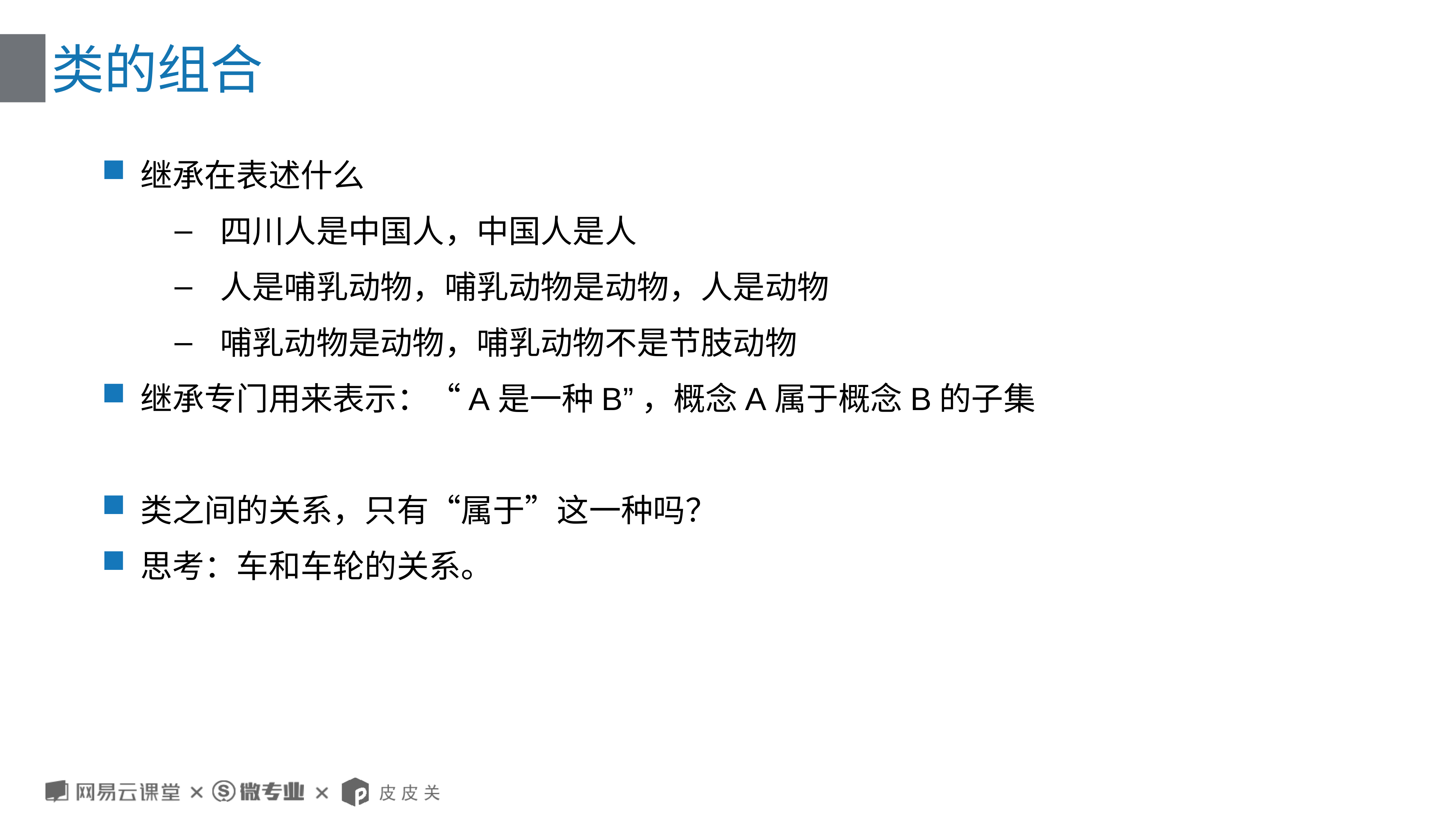

# 类的组合
继承在表述什么
四川人是中国人，中国人是人
人是哺乳动物，哺乳动物是动物，人是动物
哺乳动物是动物，哺乳动物不是节肢动物
继承专门用来表示：“A是一种B”，概念A属于概念B的子集

类之间的关系，只有“属于”这一种吗？
思考：车和车轮的关系。